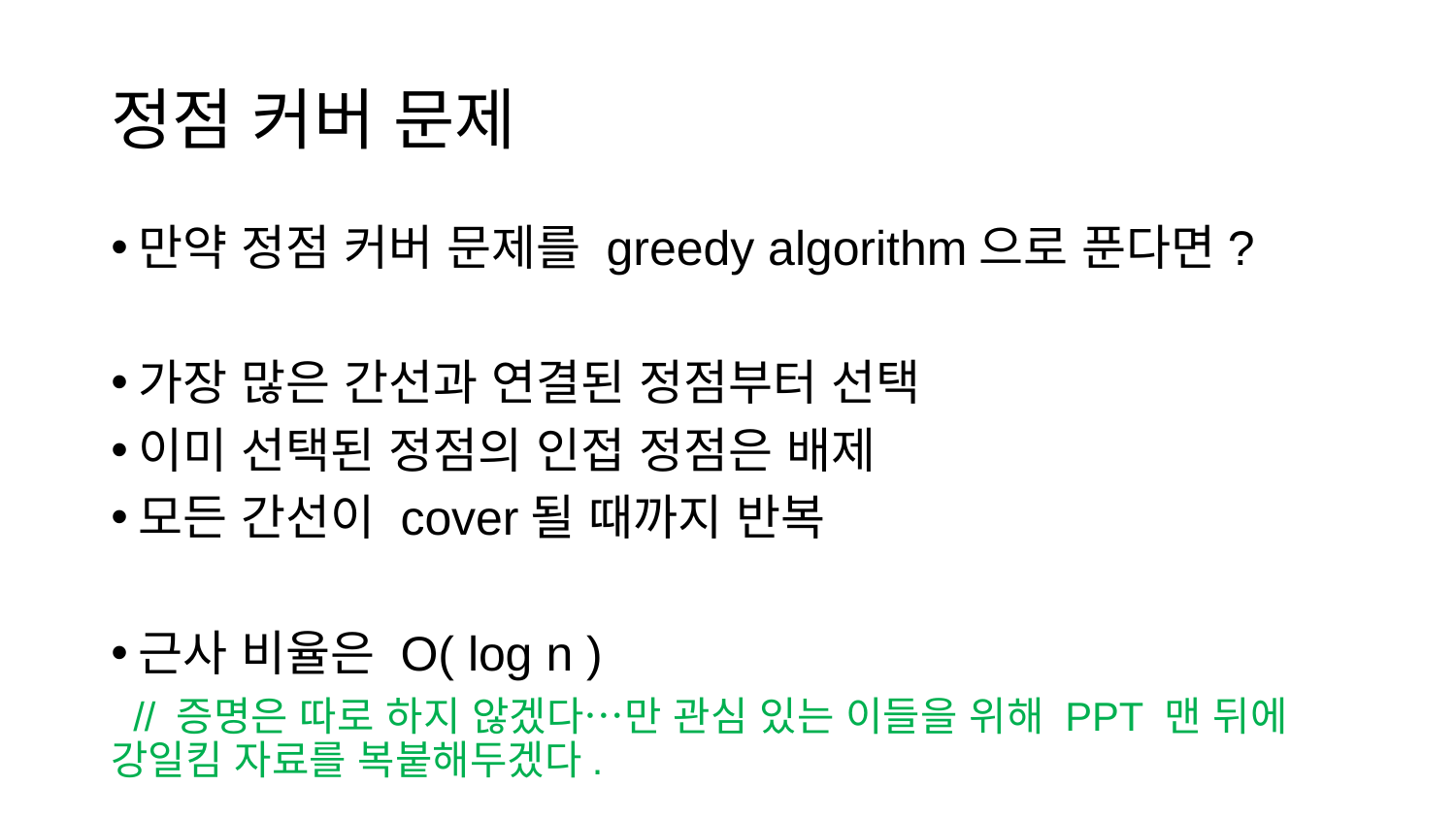

# 정점 커버 문제
만약 정점 커버 문제를 greedy algorithm으로 푼다면?

가장 많은 간선과 연결된 정점부터 선택
이미 선택된 정점의 인접 정점은 배제
모든 간선이 cover될 때까지 반복

근사 비율은 O( log n )
  // 증명은 따로 하지 않겠다…만 관심 있는 이들을 위해 PPT 맨 뒤에 강일킴 자료를 복붙해두겠다.